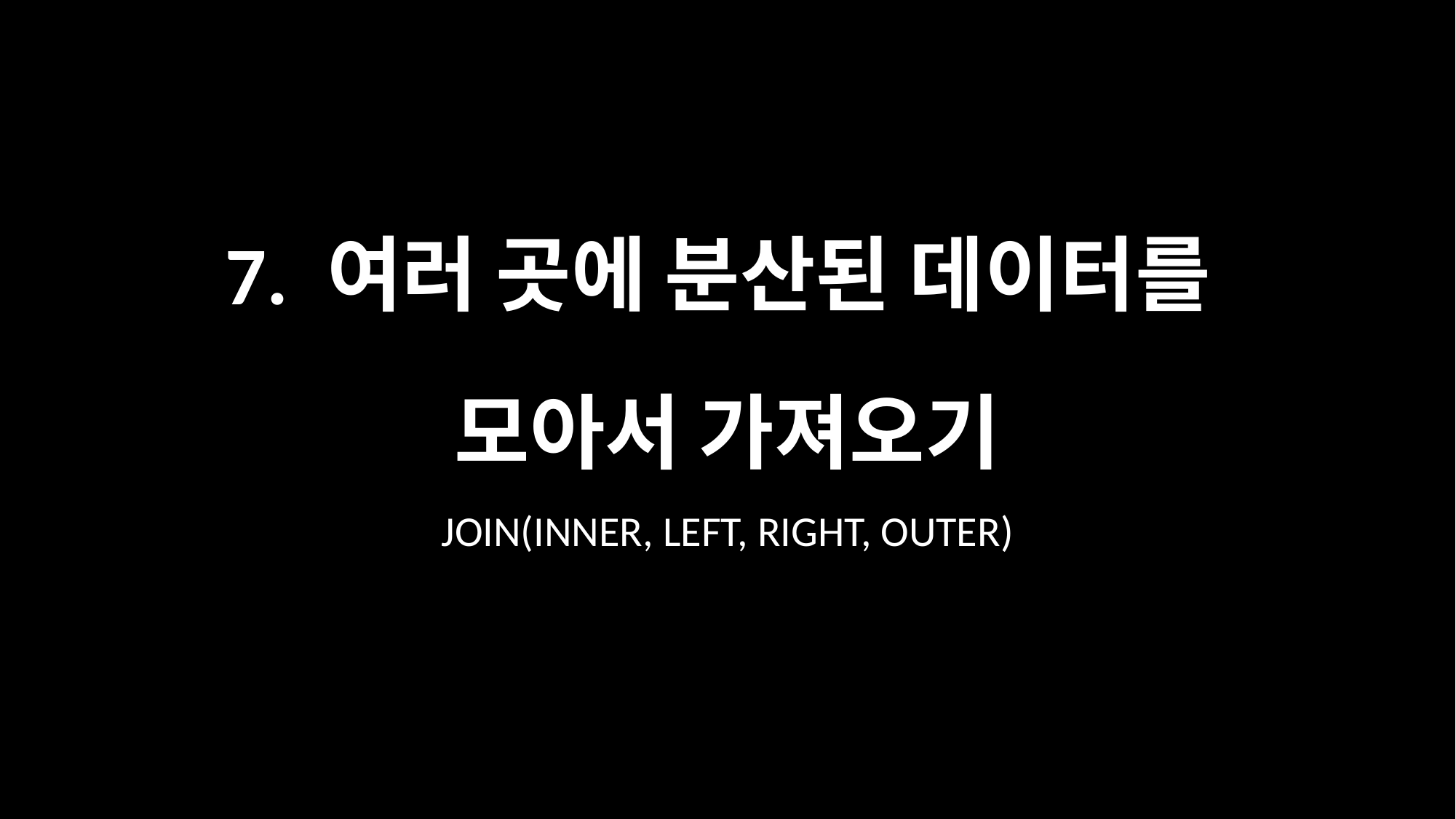

# 7. 여러 곳에 분산된 데이터를 모아서 가져오기
JOIN(INNER, LEFT, RIGHT, OUTER)